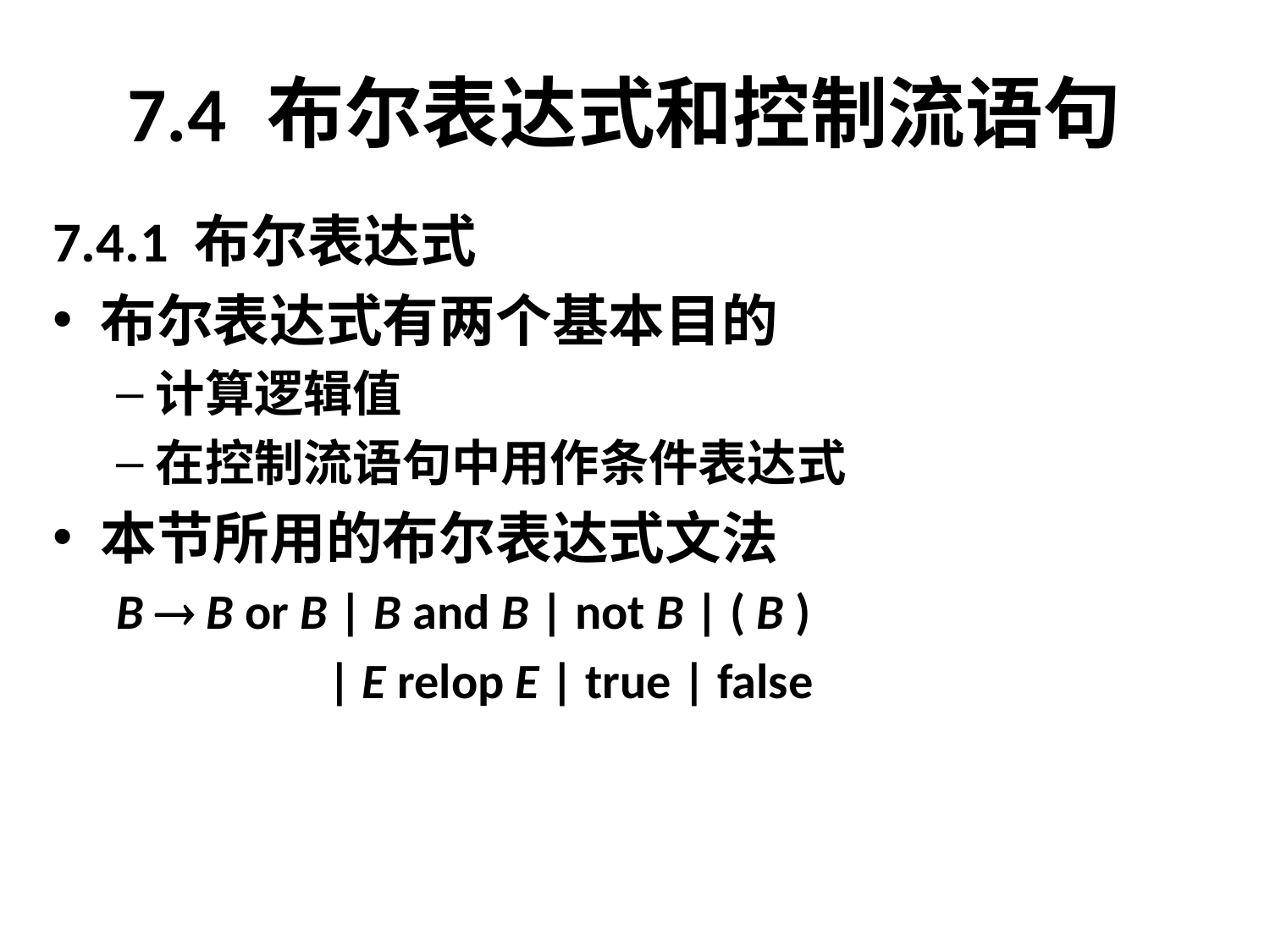

# 7.4 布尔表达式和控制流语句
7.4.1 布尔表达式
布尔表达式有两个基本目的
计算逻辑值
在控制流语句中用作条件表达式
本节所用的布尔表达式文法
B → B or B | B and B | not B | ( B )
		    | E relop E | true | false